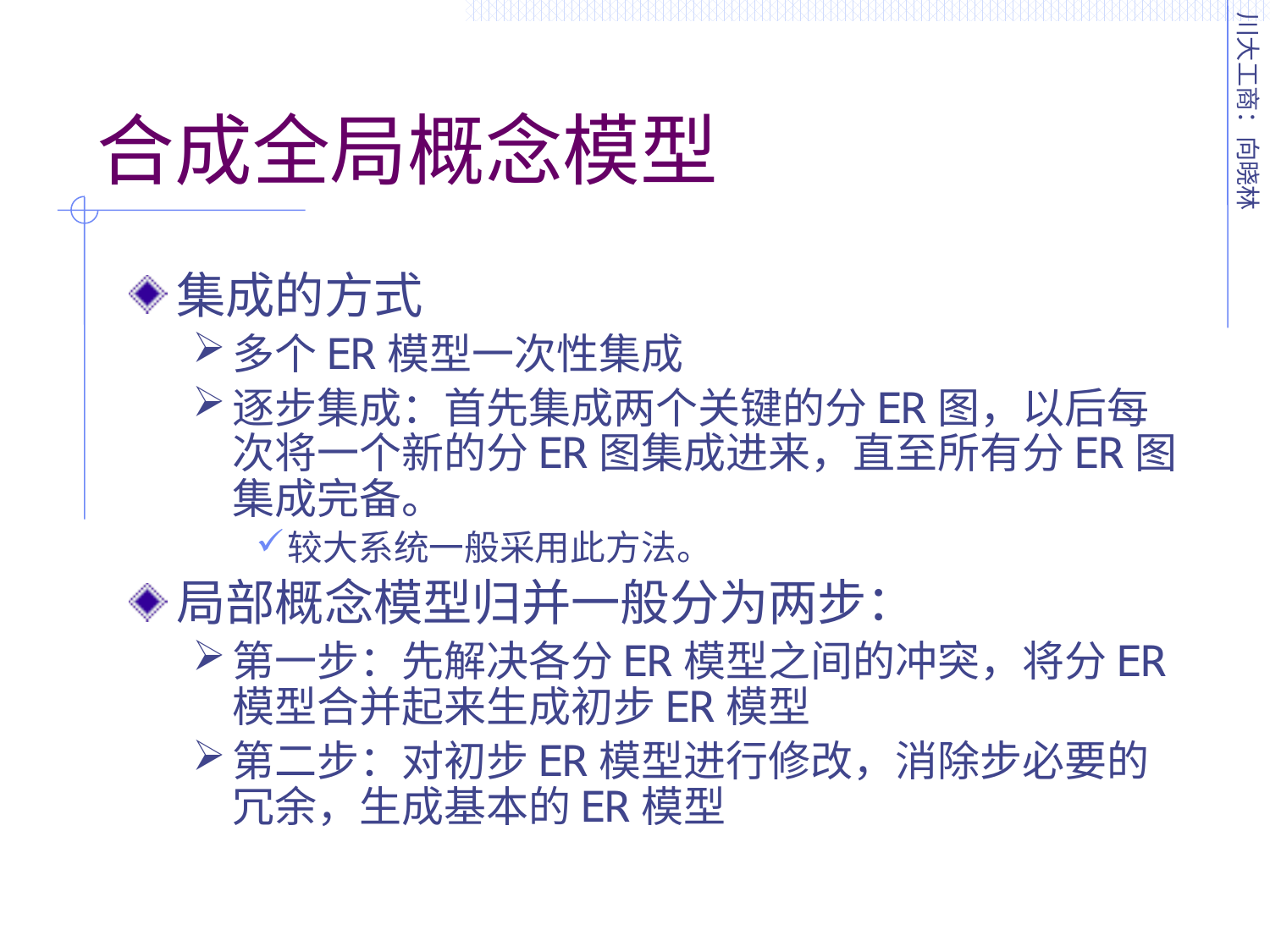

# 合成全局概念模型
集成的方式
多个ER模型一次性集成
逐步集成：首先集成两个关键的分ER图，以后每次将一个新的分ER图集成进来，直至所有分ER图集成完备。
较大系统一般采用此方法。
局部概念模型归并一般分为两步：
第一步：先解决各分ER模型之间的冲突，将分ER模型合并起来生成初步ER模型
第二步：对初步ER模型进行修改，消除步必要的冗余，生成基本的ER模型